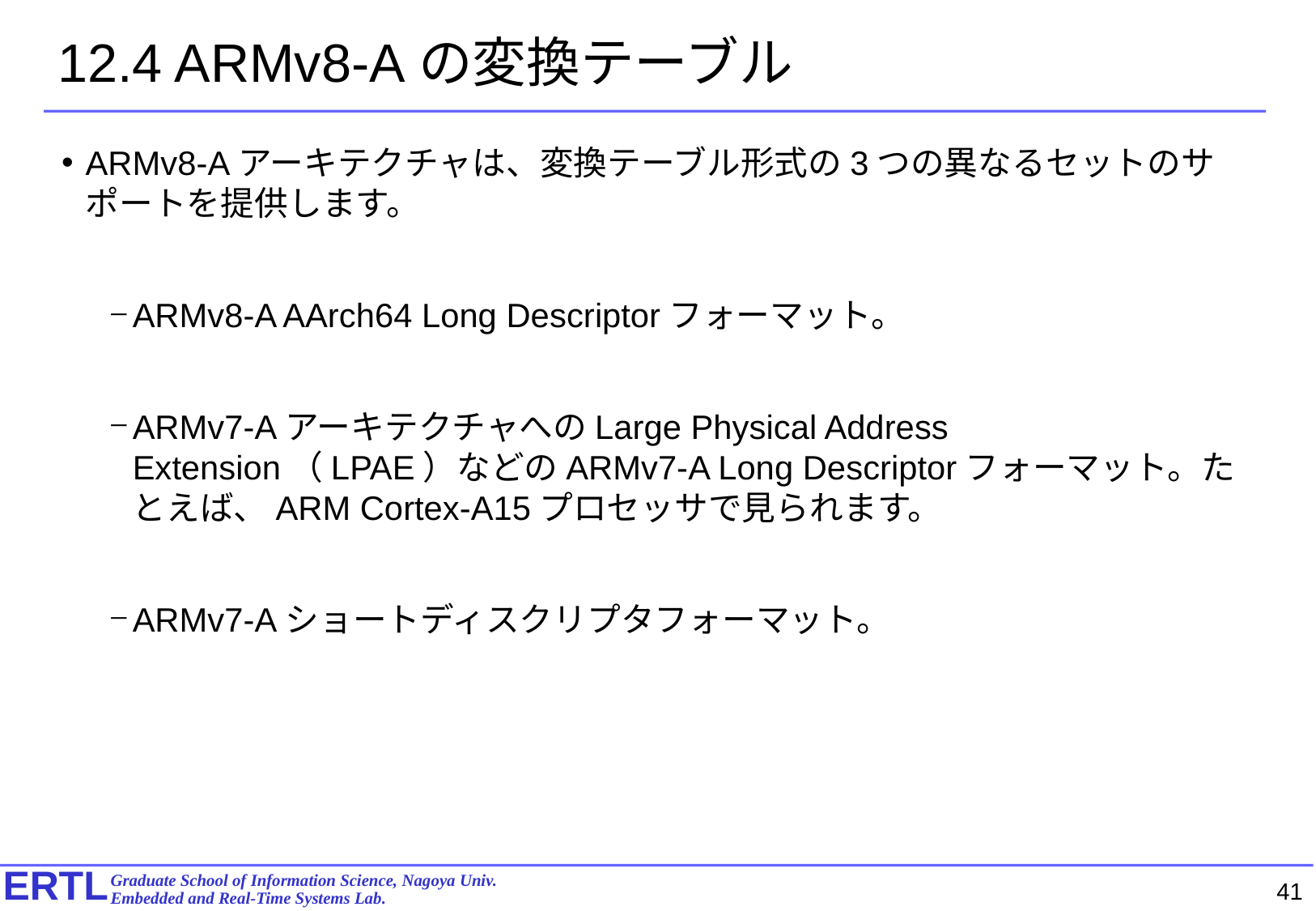

# 12.4 ARMv8-Aの変換テーブル
ARMv8-Aアーキテクチャは、変換テーブル形式の3つの異なるセットのサポートを提供します。

ARMv8-A AArch64 Long Descriptorフォーマット。

ARMv7-AアーキテクチャへのLarge Physical Address Extension（LPAE）などのARMv7-A Long Descriptorフォーマット。たとえば、ARM Cortex-A15プロセッサで見られます。

ARMv7-Aショートディスクリプタフォーマット。

41